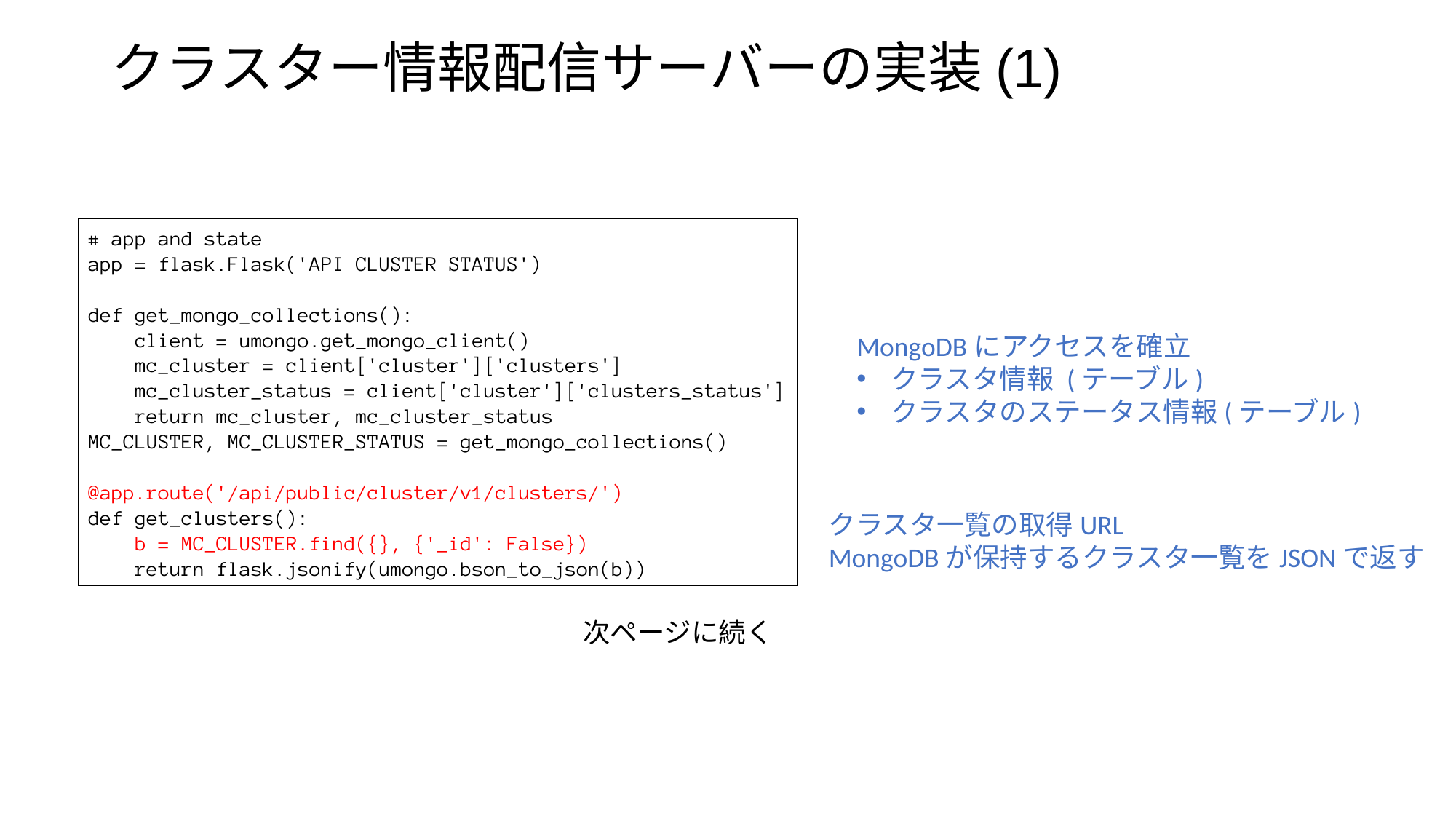

# クラスター情報配信サーバーの実装(1)
# app and state
app = flask.Flask('API CLUSTER STATUS')

def get_mongo_collections():
    client = umongo.get_mongo_client()
    mc_cluster = client['cluster']['clusters']
    mc_cluster_status = client['cluster']['clusters_status']
    return mc_cluster, mc_cluster_status
MC_CLUSTER, MC_CLUSTER_STATUS = get_mongo_collections()

@app.route('/api/public/cluster/v1/clusters/')
def get_clusters():
    b = MC_CLUSTER.find({}, {'_id': False})
    return flask.jsonify(umongo.bson_to_json(b))
MongoDBにアクセスを確立
クラスタ情報 (テーブル)
クラスタのステータス情報(テーブル)
クラスタ一覧の取得URL
MongoDBが保持するクラスタ一覧をJSONで返す
次ページに続く